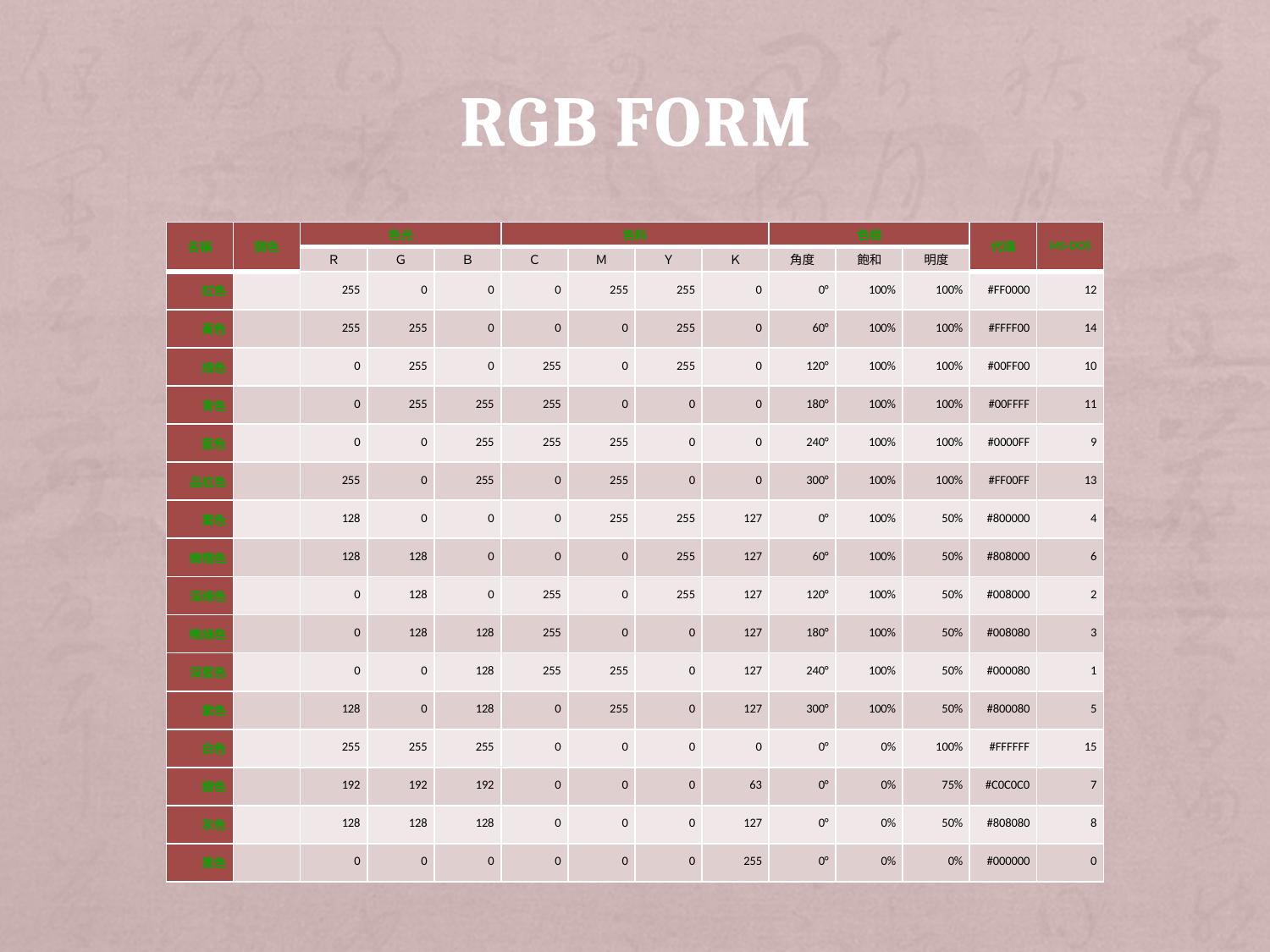

# RGB FORM
| 名稱 | 顏色 | 色光 |  |  | 色料 |  |  |  | 色相 |  |  | 代碼 | MS-DOS |
| --- | --- | --- | --- | --- | --- | --- | --- | --- | --- | --- | --- | --- | --- |
|  |  | Ｒ | Ｇ | Ｂ | Ｃ | Ｍ | Ｙ | Ｋ | 角度 | 飽和 | 明度 |  |  |
| 紅色 |  | 255 | 0 | 0 | 0 | 255 | 255 | 0 | 0° | 100% | 100% | #FF0000 | 12 |
| 黃色 |  | 255 | 255 | 0 | 0 | 0 | 255 | 0 | 60° | 100% | 100% | #FFFF00 | 14 |
| 綠色 |  | 0 | 255 | 0 | 255 | 0 | 255 | 0 | 120° | 100% | 100% | #00FF00 | 10 |
| 青色 |  | 0 | 255 | 255 | 255 | 0 | 0 | 0 | 180° | 100% | 100% | #00FFFF | 11 |
| 藍色 |  | 0 | 0 | 255 | 255 | 255 | 0 | 0 | 240° | 100% | 100% | #0000FF | 9 |
| 品紅色 |  | 255 | 0 | 255 | 0 | 255 | 0 | 0 | 300° | 100% | 100% | #FF00FF | 13 |
| 栗色 |  | 128 | 0 | 0 | 0 | 255 | 255 | 127 | 0° | 100% | 50% | #800000 | 4 |
| 橄欖色 |  | 128 | 128 | 0 | 0 | 0 | 255 | 127 | 60° | 100% | 50% | #808000 | 6 |
| 深綠色 |  | 0 | 128 | 0 | 255 | 0 | 255 | 127 | 120° | 100% | 50% | #008000 | 2 |
| 鴨綠色 |  | 0 | 128 | 128 | 255 | 0 | 0 | 127 | 180° | 100% | 50% | #008080 | 3 |
| 深藍色 |  | 0 | 0 | 128 | 255 | 255 | 0 | 127 | 240° | 100% | 50% | #000080 | 1 |
| 紫色 |  | 128 | 0 | 128 | 0 | 255 | 0 | 127 | 300° | 100% | 50% | #800080 | 5 |
| 白色 |  | 255 | 255 | 255 | 0 | 0 | 0 | 0 | 0° | 0% | 100% | #FFFFFF | 15 |
| 銀色 |  | 192 | 192 | 192 | 0 | 0 | 0 | 63 | 0° | 0% | 75% | #C0C0C0 | 7 |
| 灰色 |  | 128 | 128 | 128 | 0 | 0 | 0 | 127 | 0° | 0% | 50% | #808080 | 8 |
| 黑色 |  | 0 | 0 | 0 | 0 | 0 | 0 | 255 | 0° | 0% | 0% | #000000 | 0 |